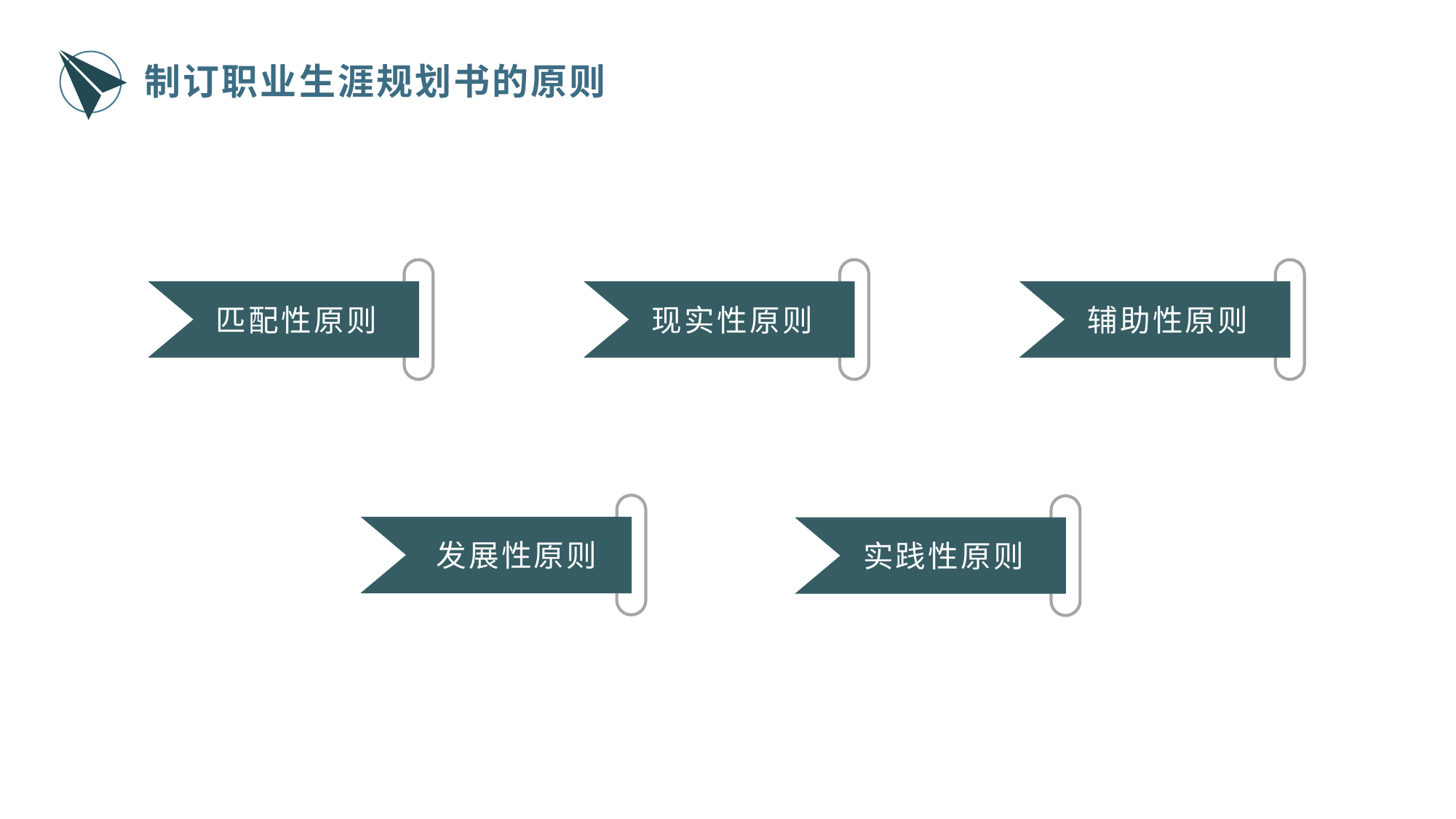

制订职业生涯规划书的原则

匹配性原则

现实性原则

辅助性原则

 发展性原则

实践性原则